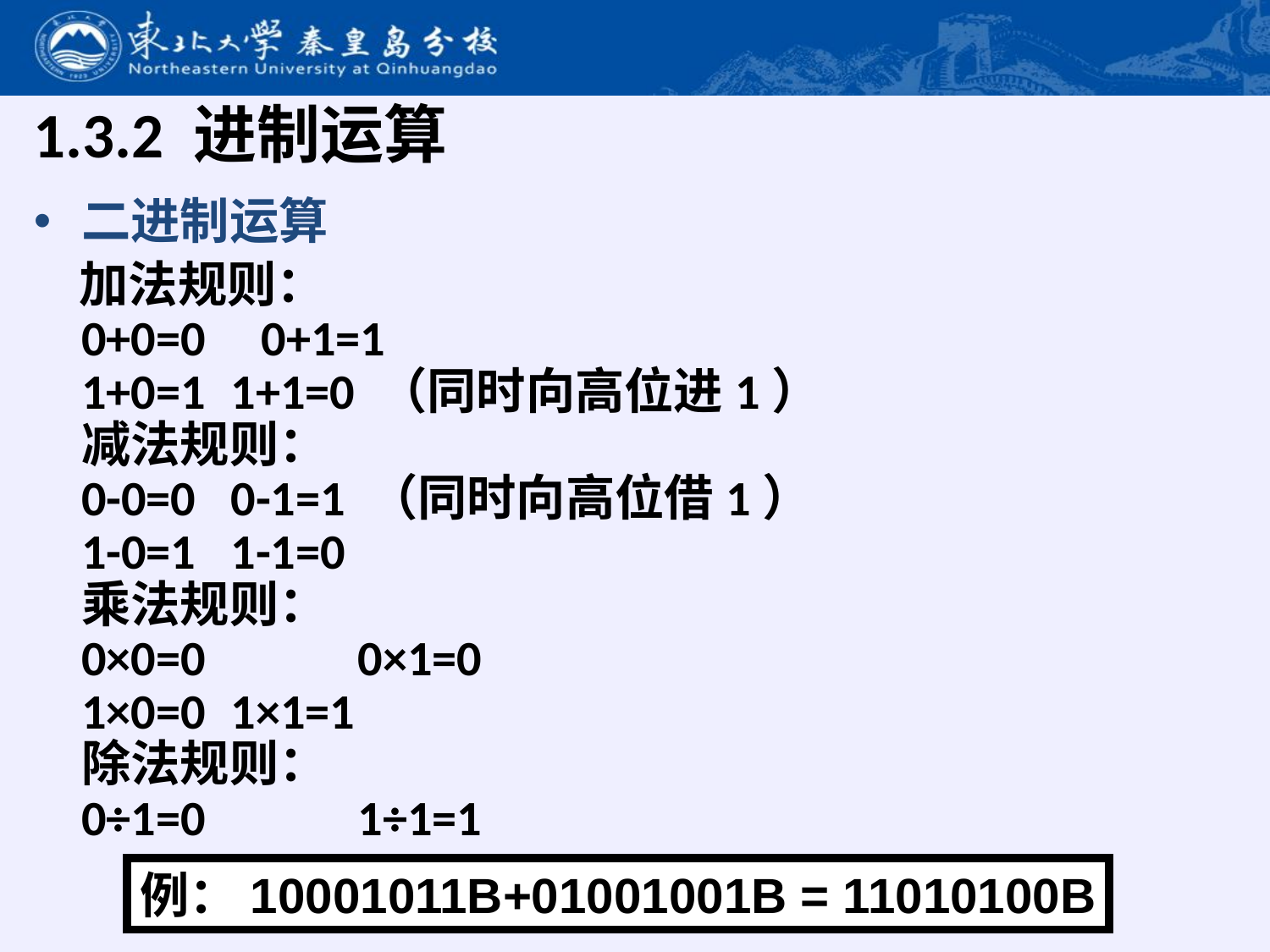

# 1.3.2 进制运算
二进制运算
   加法规则：
0+0=0     0+1=1
1+0=1	  1+1=0 （同时向高位进1）
减法规则：
0-0=0 	  0-1=1 （同时向高位借1）
1-0=1 	  1-1=0
乘法规则：
0×0=0 	  0×1=0
1×0=0	  1×1=1
除法规则：
0÷1=0 	  1÷1=1
例：10001011B+01001001B = 11010100B